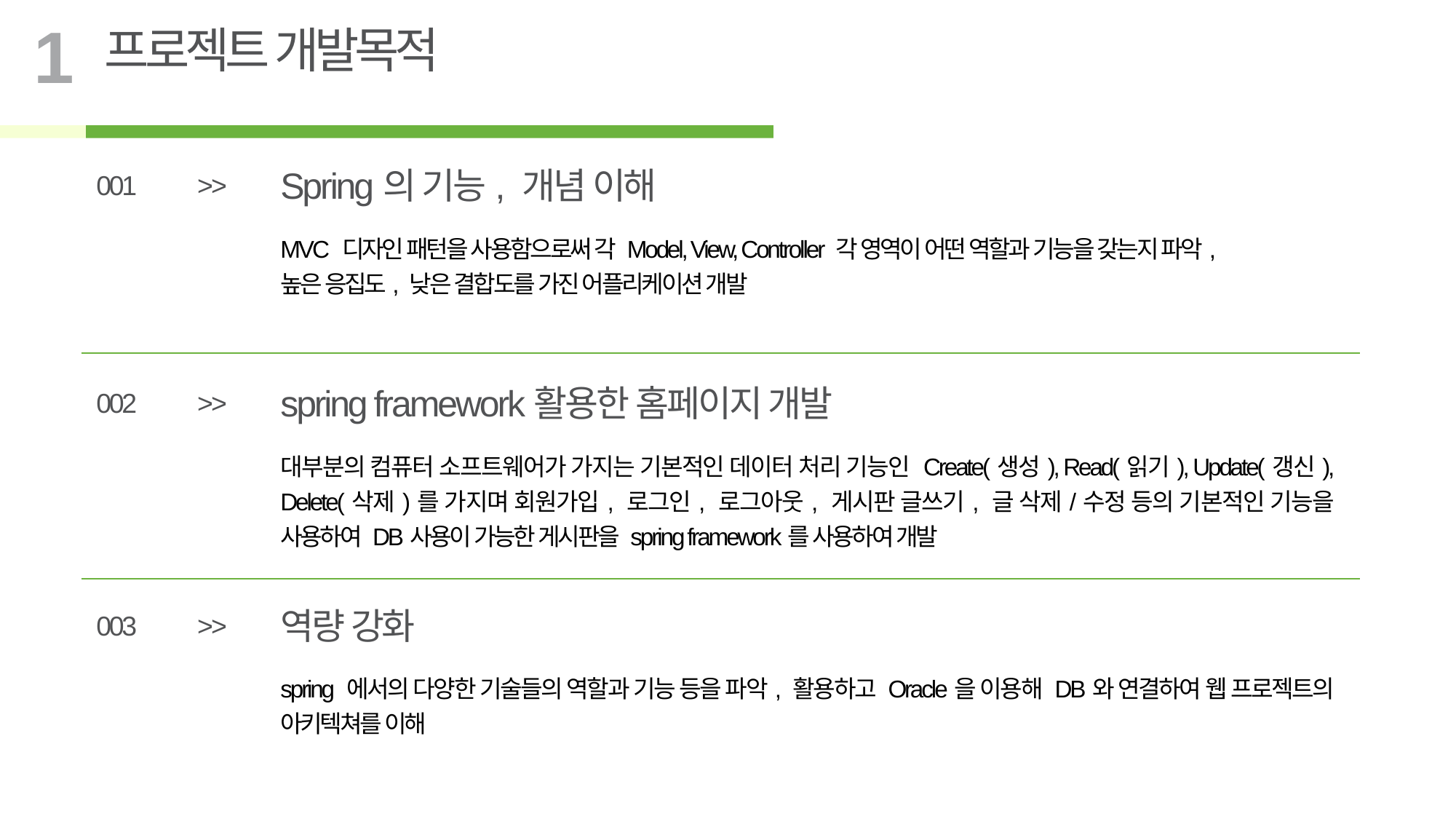

1
프로젝트 개발목적

Spring의 기능, 개념 이해
001
>>
MVC 디자인 패턴을 사용함으로써 각 Model, View, Controller 각 영역이 어떤 역할과 기능을 갖는지 파악,
높은 응집도, 낮은 결합도를 가진 어플리케이션 개발
spring framework활용한 홈페이지 개발
002
>>
대부분의 컴퓨터 소프트웨어가 가지는 기본적인 데이터 처리 기능인 Create(생성), Read(읽기), Update(갱신), Delete(삭제)를 가지며 회원가입, 로그인, 로그아웃, 게시판 글쓰기, 글 삭제/수정 등의 기본적인 기능을 사용하여 DB사용이 가능한 게시판을 spring framework를 사용하여 개발
역량 강화
003
>>
spring 에서의 다양한 기술들의 역할과 기능 등을 파악, 활용하고 Oracle을 이용해 DB와 연결하여 웹 프로젝트의 아키텍쳐를 이해